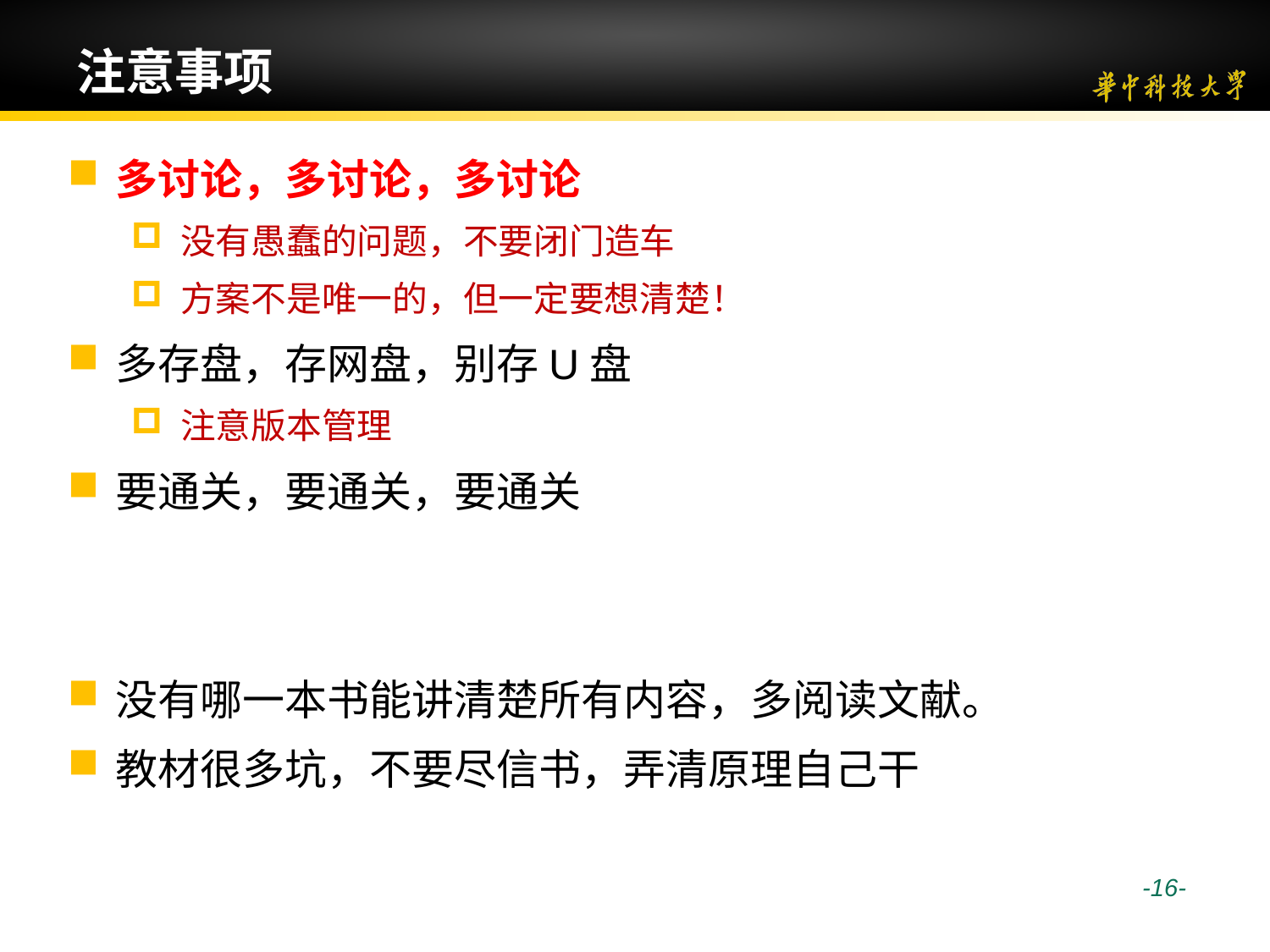

# 注意事项
多讨论，多讨论，多讨论
没有愚蠢的问题，不要闭门造车
方案不是唯一的，但一定要想清楚！
多存盘，存网盘，别存U盘
注意版本管理
要通关，要通关，要通关

没有哪一本书能讲清楚所有内容，多阅读文献。
教材很多坑，不要尽信书，弄清原理自己干

 -16-